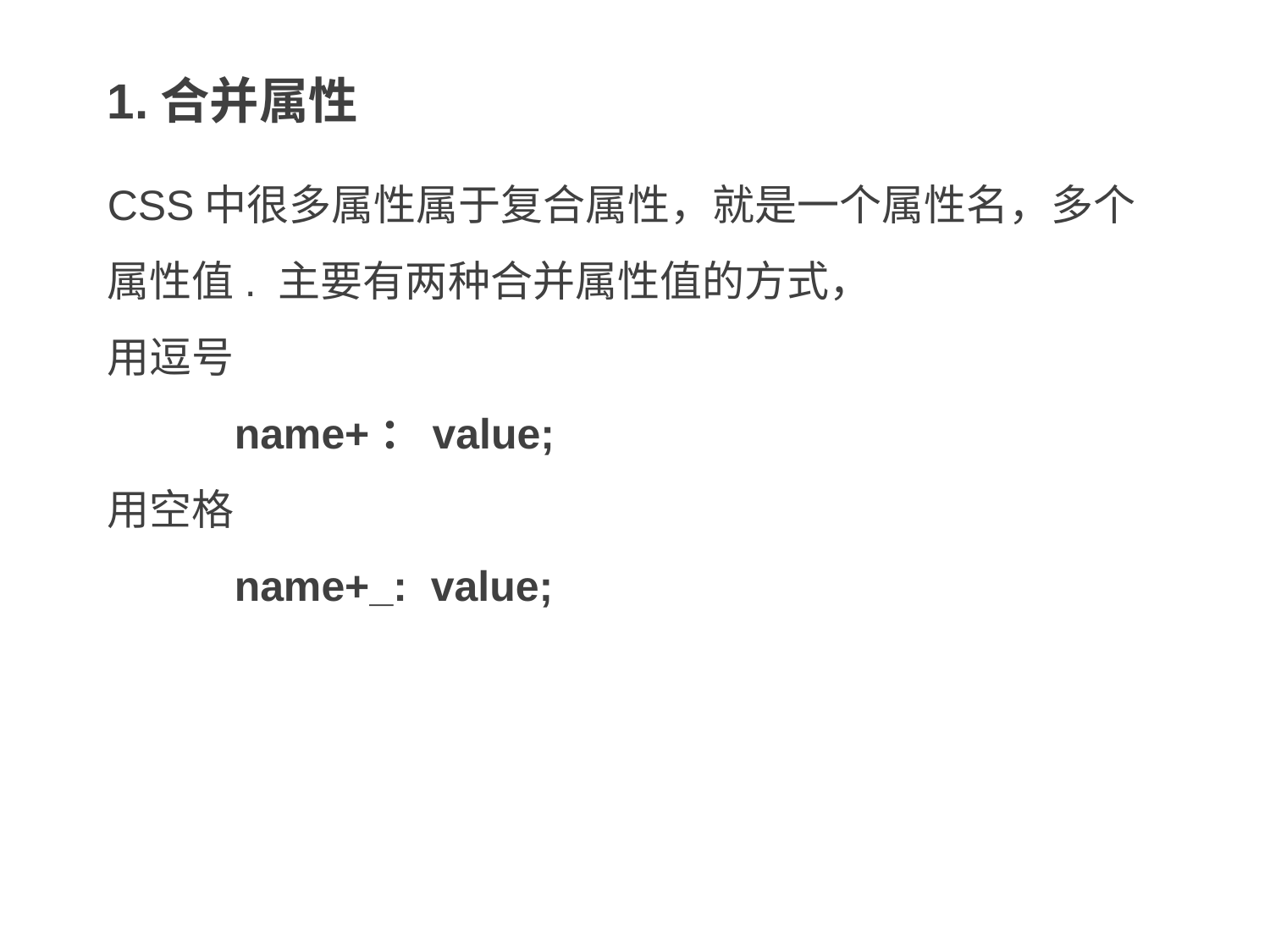

1.合并属性
CSS中很多属性属于复合属性，就是一个属性名，多个属性值. 主要有两种合并属性值的方式，
用逗号
	name+：value;
用空格
	name+_:  value;